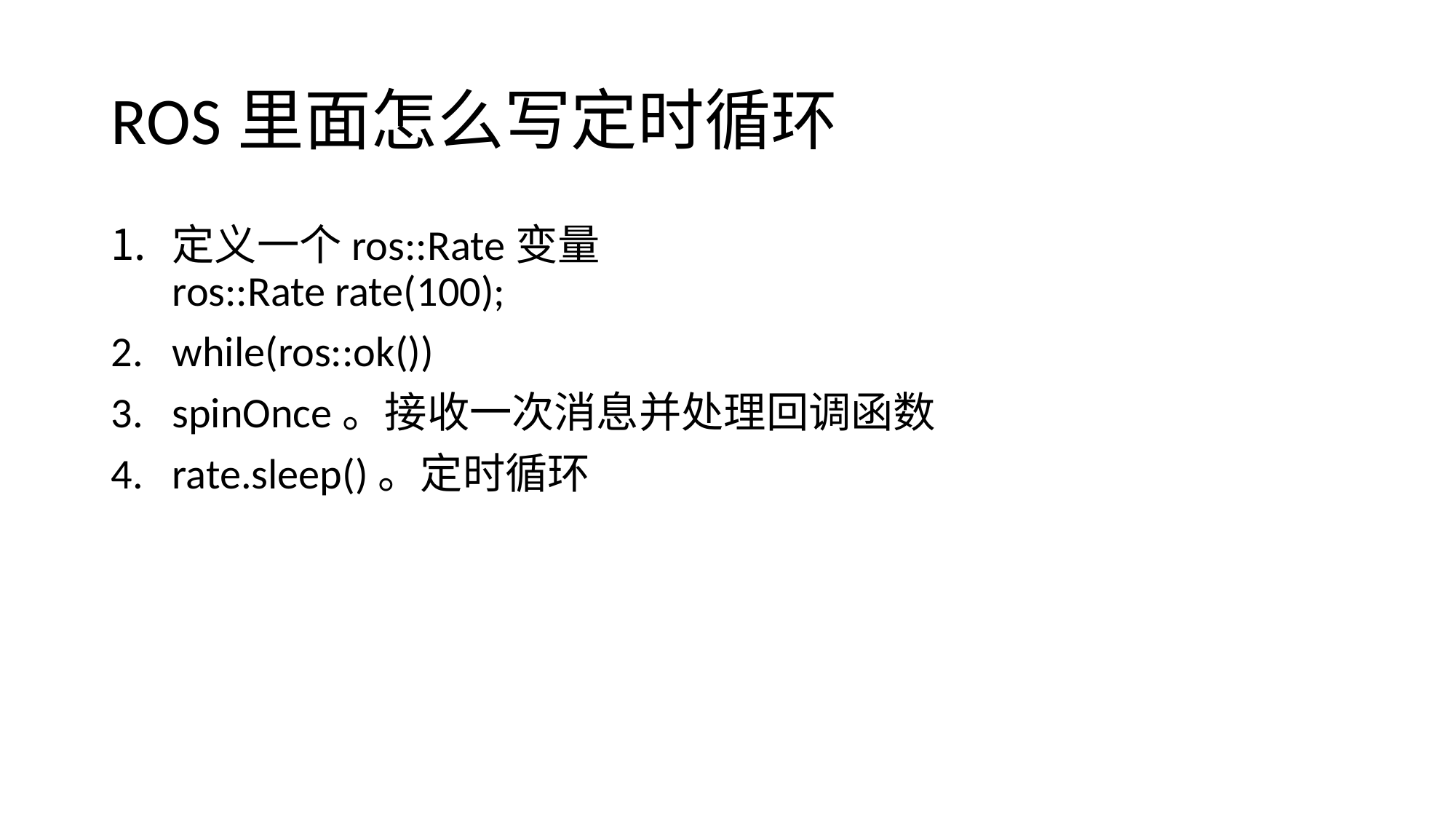

# ROS里面怎么写定时循环
定义一个ros::Rate变量
ros::Rate rate(100);
while(ros::ok())
spinOnce。接收一次消息并处理回调函数
rate.sleep()。定时循环